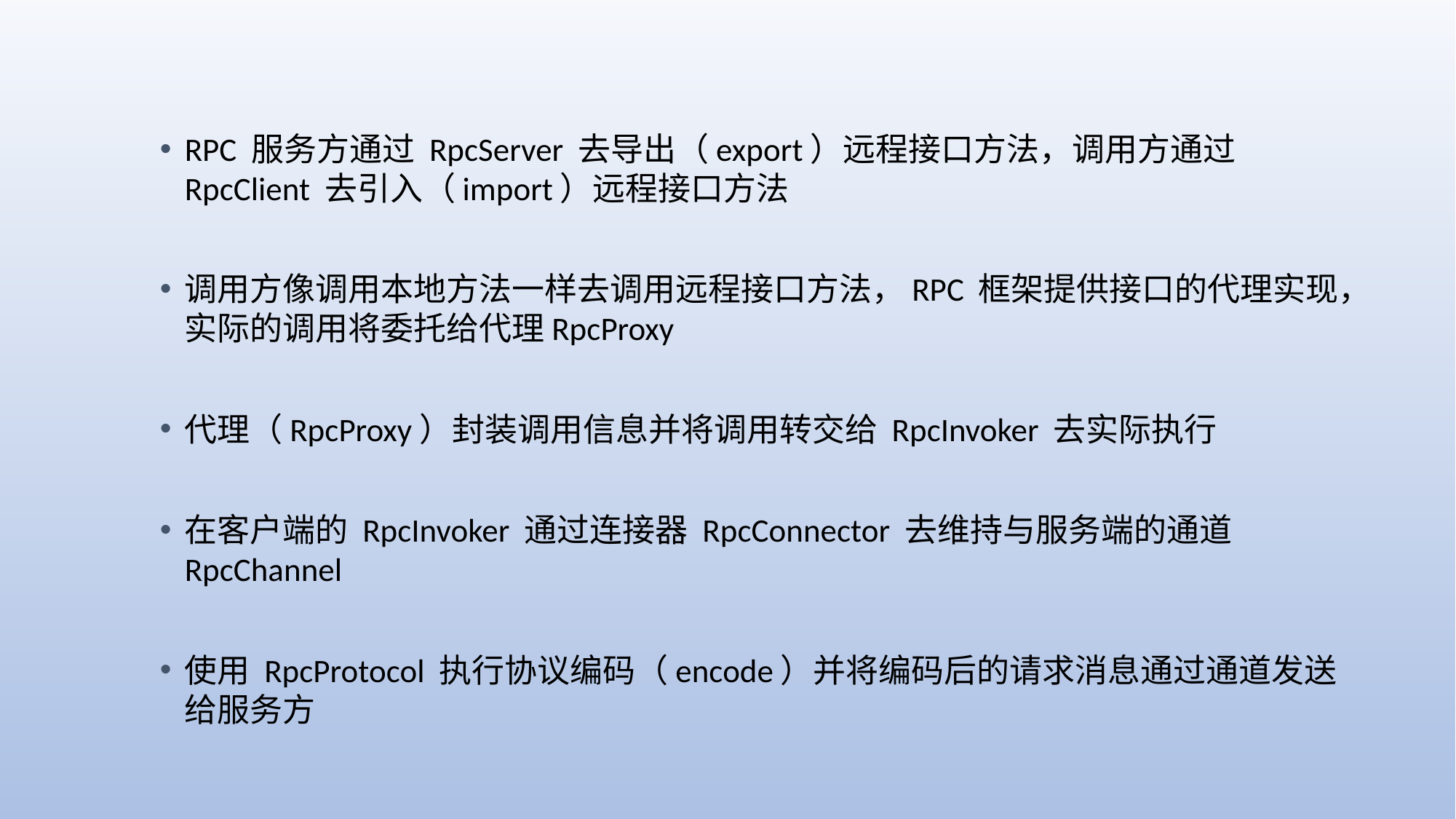

RPC 服务方通过 RpcServer 去导出（export）远程接口方法，调用方通过 RpcClient 去引入（import）远程接口方法

调用方像调用本地方法一样去调用远程接口方法，RPC 框架提供接口的代理实现，实际的调用将委托给代理RpcProxy

代理（RpcProxy）封装调用信息并将调用转交给 RpcInvoker 去实际执行

在客户端的 RpcInvoker 通过连接器 RpcConnector 去维持与服务端的通道 RpcChannel

使用 RpcProtocol 执行协议编码（encode）并将编码后的请求消息通过通道发送给服务方